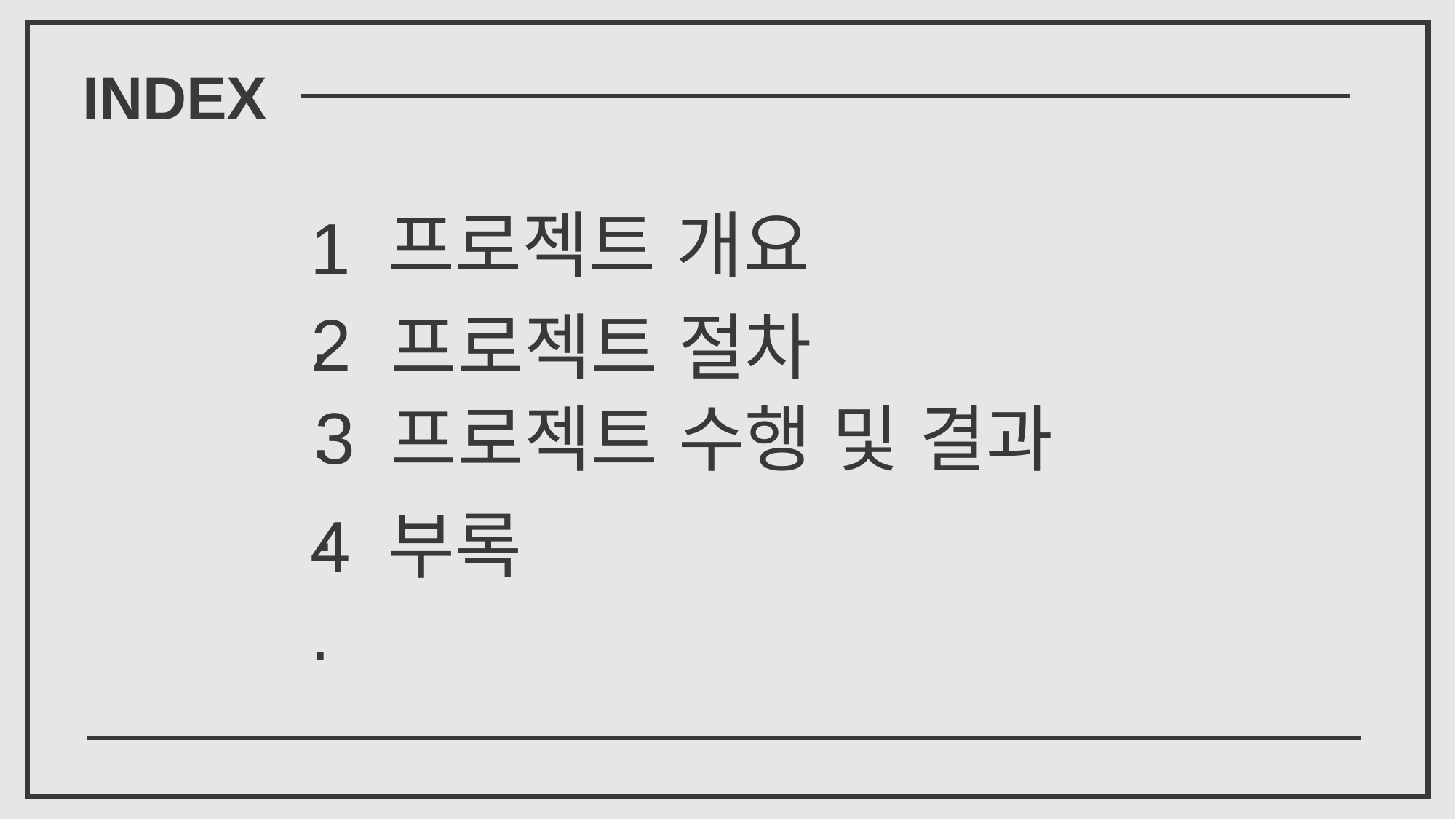

INDEX
프로젝트 개요
1.
2.
프로젝트 절차
3.
프로젝트 수행 및 결과
4.
부록